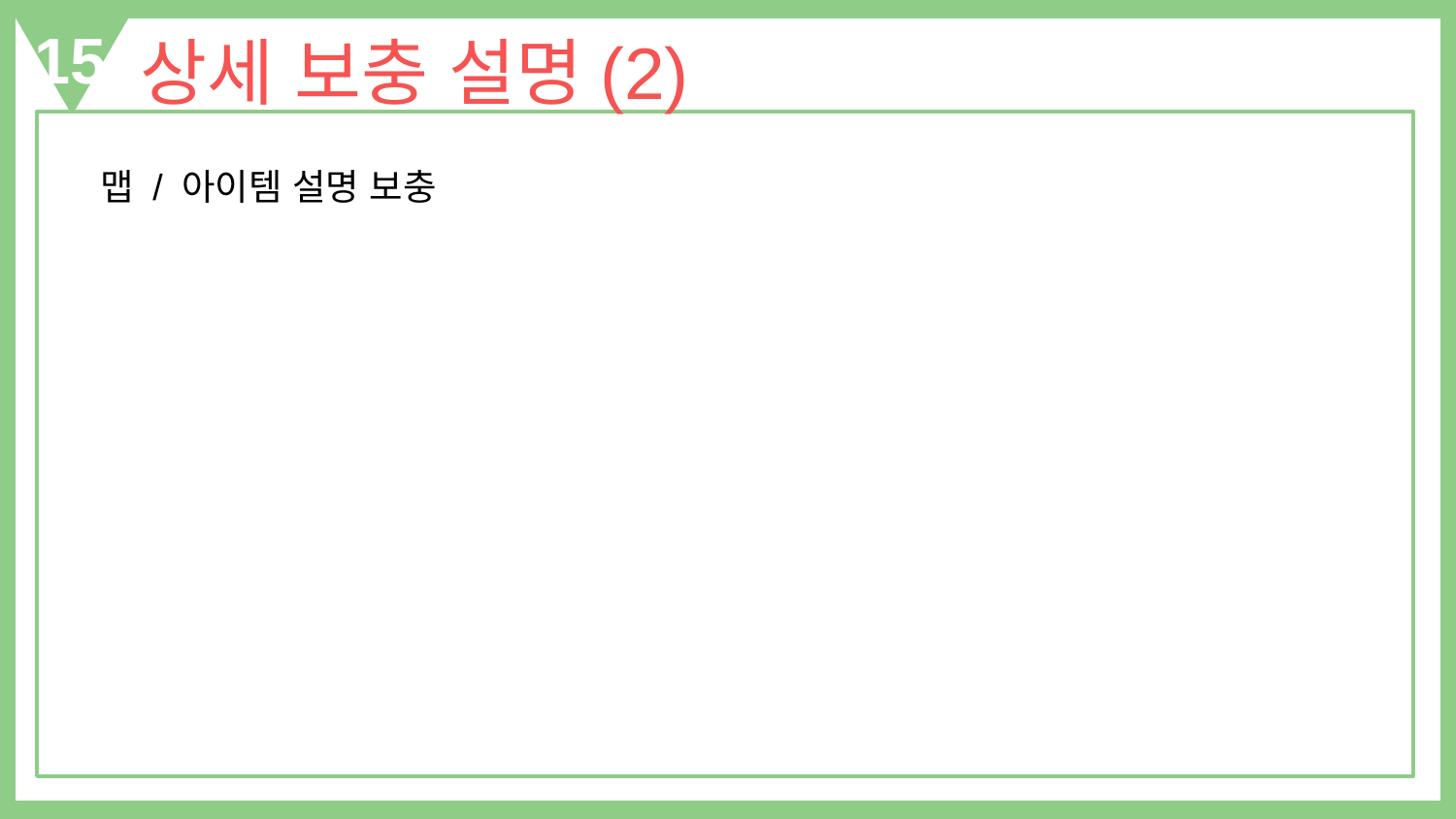

15
상세 보충 설명(2)
맵 / 아이템 설명 보충